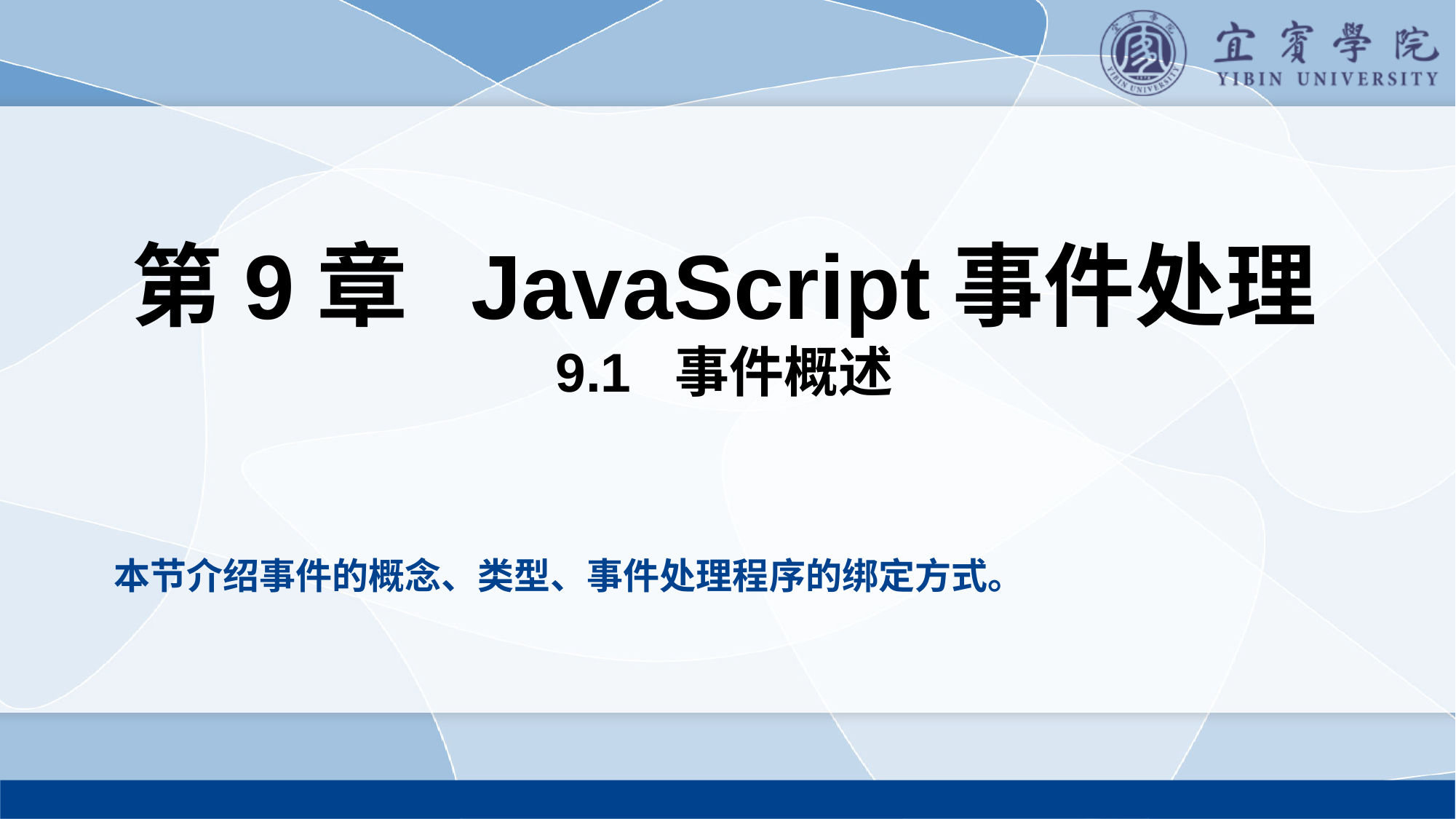

第9章  JavaScript事件处理
9.1  事件概述
本节介绍事件的概念、类型、事件处理程序的绑定方式。